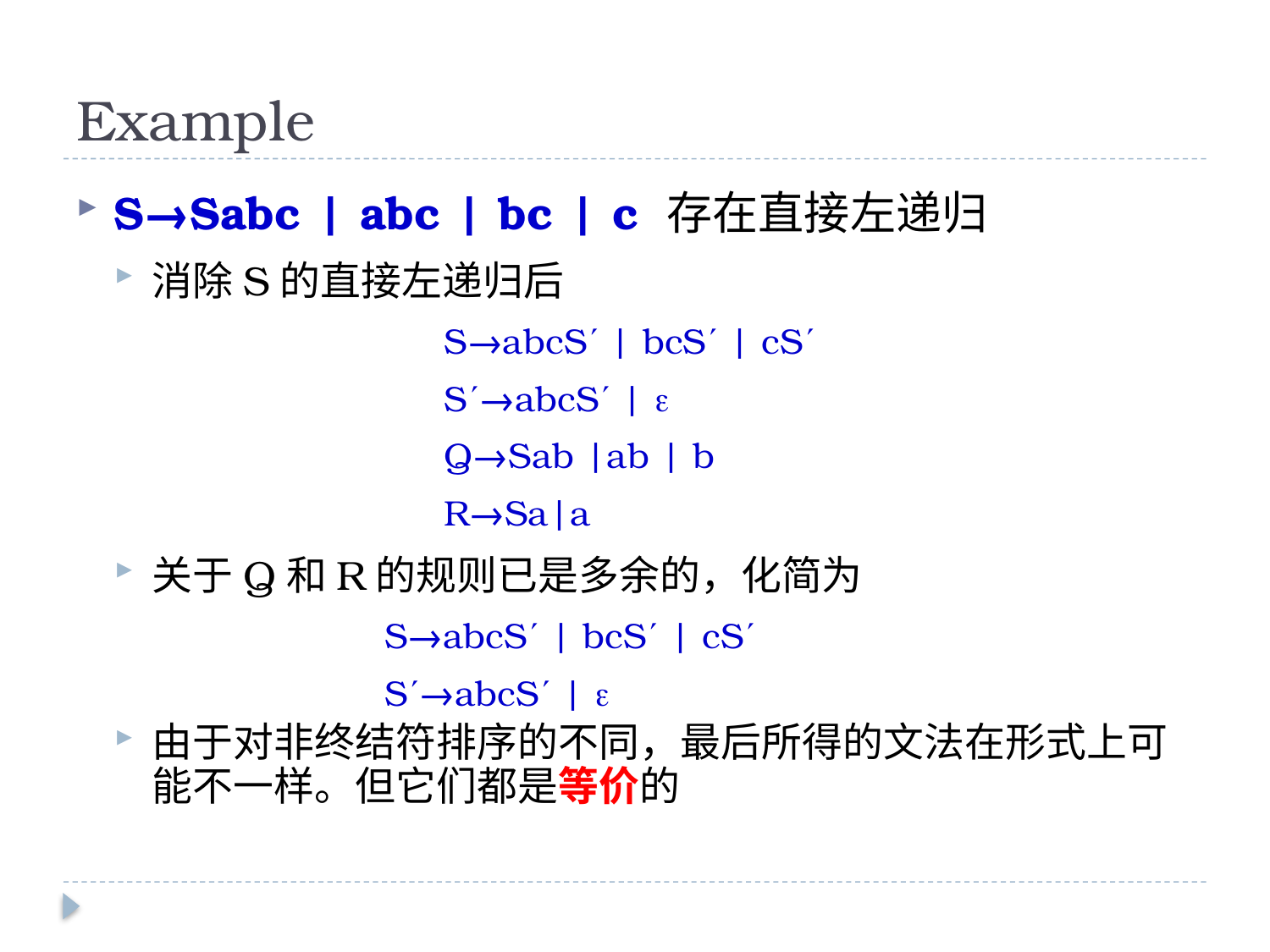

# Example
S→Sabc | abc | bc | c 存在直接左递归
消除S的直接左递归后
			S→abcS′ | bcS′ | cS′
			S′→abcS′ | ε
			Q→Sab |ab | b
			R→Sa|a
关于Q和R的规则已是多余的，化简为
		      S→abcS′ | bcS′ | cS′
		      S′→abcS′ | ε
由于对非终结符排序的不同，最后所得的文法在形式上可能不一样。但它们都是等价的

24